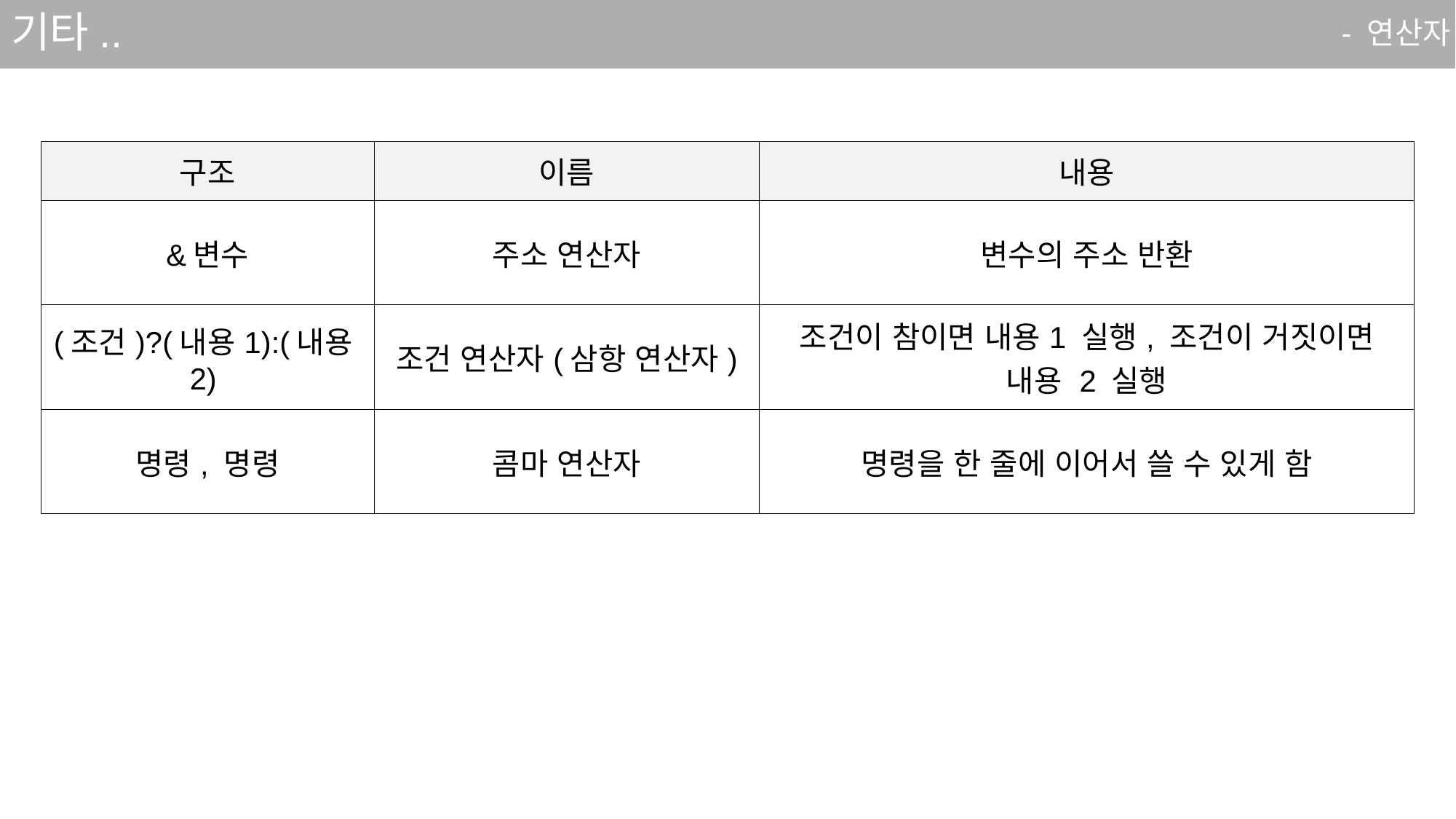

# 기타..
- 연산자
| 구조 | 이름 | 내용 |
| --- | --- | --- |
| &변수 | 주소 연산자 | 변수의 주소 반환 |
| (조건)?(내용1):(내용2) | 조건 연산자(삼항 연산자) | 조건이 참이면 내용1 실행, 조건이 거짓이면 내용 2 실행 |
| 명령, 명령 | 콤마 연산자 | 명령을 한 줄에 이어서 쓸 수 있게 함 |